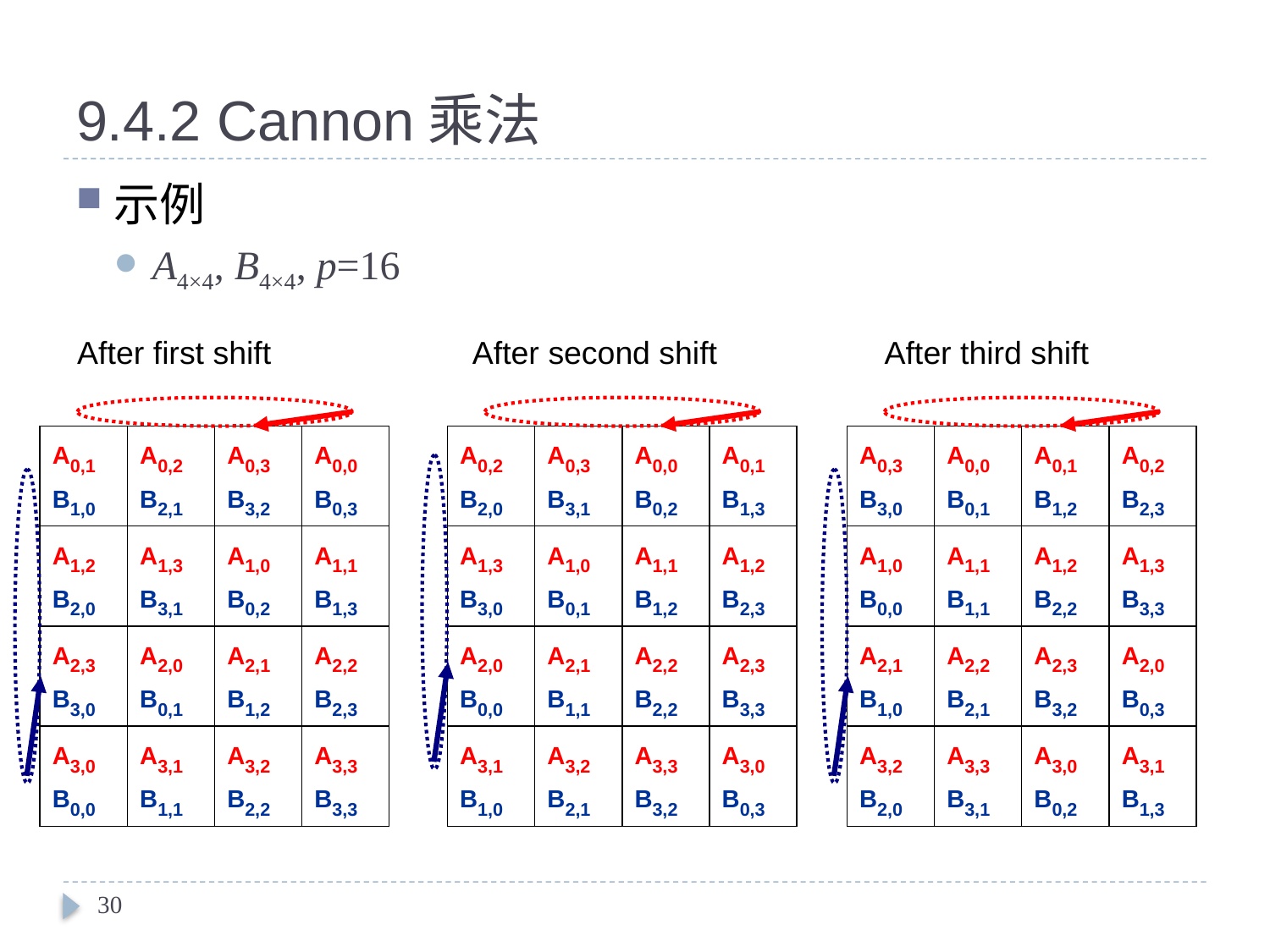

# 9.4.2 Cannon乘法
示例
A4×4, B4×4, p=16
After first shift
After second shift
After third shift

A0,1
B1,0
A0,2
B2,1
A0,3
B3,2
A0,0
B0,3
A0,2
B2,0
A0,3
B3,1
A0,0
B0,2
A0,1
B1,3
A0,3
B3,0
A0,0
B0,1
A0,1
B1,2
A0,2
B2,3

A1,2
B2,0
A1,3
B3,1
A1,0
B0,2
A1,1
B1,3
A1,3
B3,0
A1,0
B0,1
A1,1
B1,2
A1,2
B2,3
A1,0
B0,0
A1,1
B1,1
A1,2
B2,2
A1,3
B3,3
A2,3
B3,0
A2,0
B0,1
A2,1
B1,2
A2,2
B2,3
A2,0
B0,0
A2,1
B1,1
A2,2
B2,2
A2,3
B3,3
A2,1
B1,0
A2,2
B2,1
A2,3
B3,2
A2,0
B0,3
A3,0
B0,0
A3,1
B1,1
A3,2
B2,2
A3,3
B3,3
A3,1
B1,0
A3,2
B2,1
A3,3
B3,2
A3,0
B0,3
A3,2
B2,0
A3,3
B3,1
A3,0
B0,2
A3,1
B1,3
30